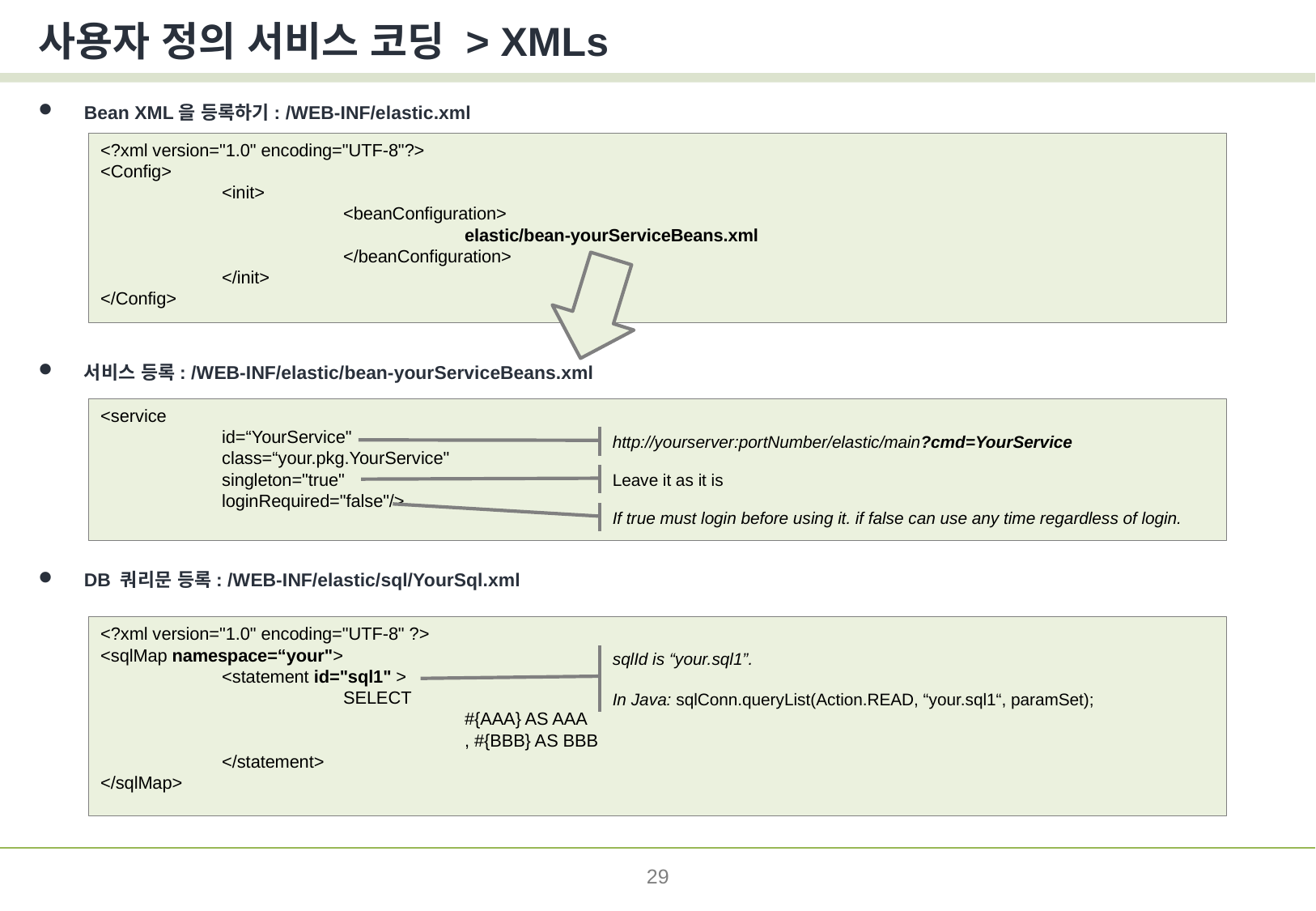

# 사용자 정의 서비스 코딩 > XMLs
Bean XML을 등록하기: /WEB-INF/elastic.xml

서비스 등록: /WEB-INF/elastic/bean-yourServiceBeans.xml

DB 쿼리문 등록: /WEB-INF/elastic/sql/YourSql.xml

<?xml version="1.0" encoding="UTF-8"?>
<Config>
	<init>
		<beanConfiguration>
			elastic/bean-yourServiceBeans.xml
		</beanConfiguration>
	</init>
</Config>

<service
	id=“YourService"
	class=“your.pkg.YourService"
	singleton="true"
	loginRequired="false"/>
http://yourserver:portNumber/elastic/main?cmd=YourService
Leave it as it is
If true must login before using it. if false can use any time regardless of login.
<?xml version="1.0" encoding="UTF-8" ?>
<sqlMap namespace=“your">
	<statement id="sql1" >
		SELECT
			#{AAA} AS AAA
			, #{BBB} AS BBB
	</statement>
</sqlMap>
sqlId is “your.sql1”.

In Java: sqlConn.queryList(Action.READ, “your.sql1“, paramSet);
29